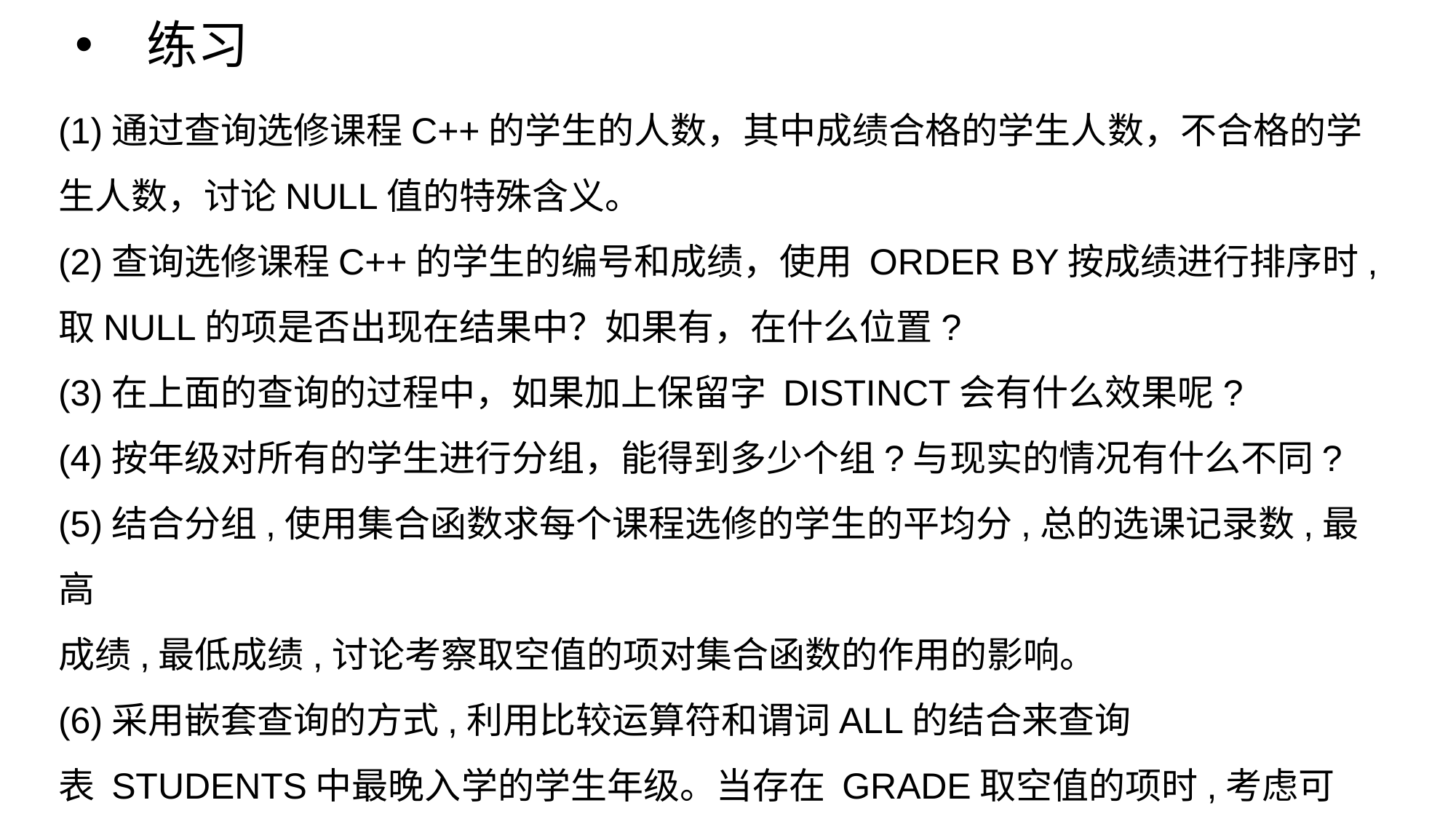

# 练习
(1)通过查询选修课程C++的学生的人数，其中成绩合格的学生人数，不合格的学生人数，讨论NULL值的特殊含义。
(2)查询选修课程C++的学生的编号和成绩，使用 ORDER BY按成绩进行排序时,取NULL的项是否出现在结果中？如果有，在什么位置?
(3)在上面的查询的过程中，如果加上保留字 DISTINCT会有什么效果呢?
(4)按年级对所有的学生进行分组，能得到多少个组?与现实的情况有什么不同?
(5)结合分组,使用集合函数求每个课程选修的学生的平均分,总的选课记录数,最高
成绩,最低成绩,讨论考察取空值的项对集合函数的作用的影响。
(6)采用嵌套查询的方式,利用比较运算符和谓词ALL的结合来查询表 STUDENTS中最晚入学的学生年级。当存在 GRADE取空值的项时,考虑可能出现的情况,并解释。
16